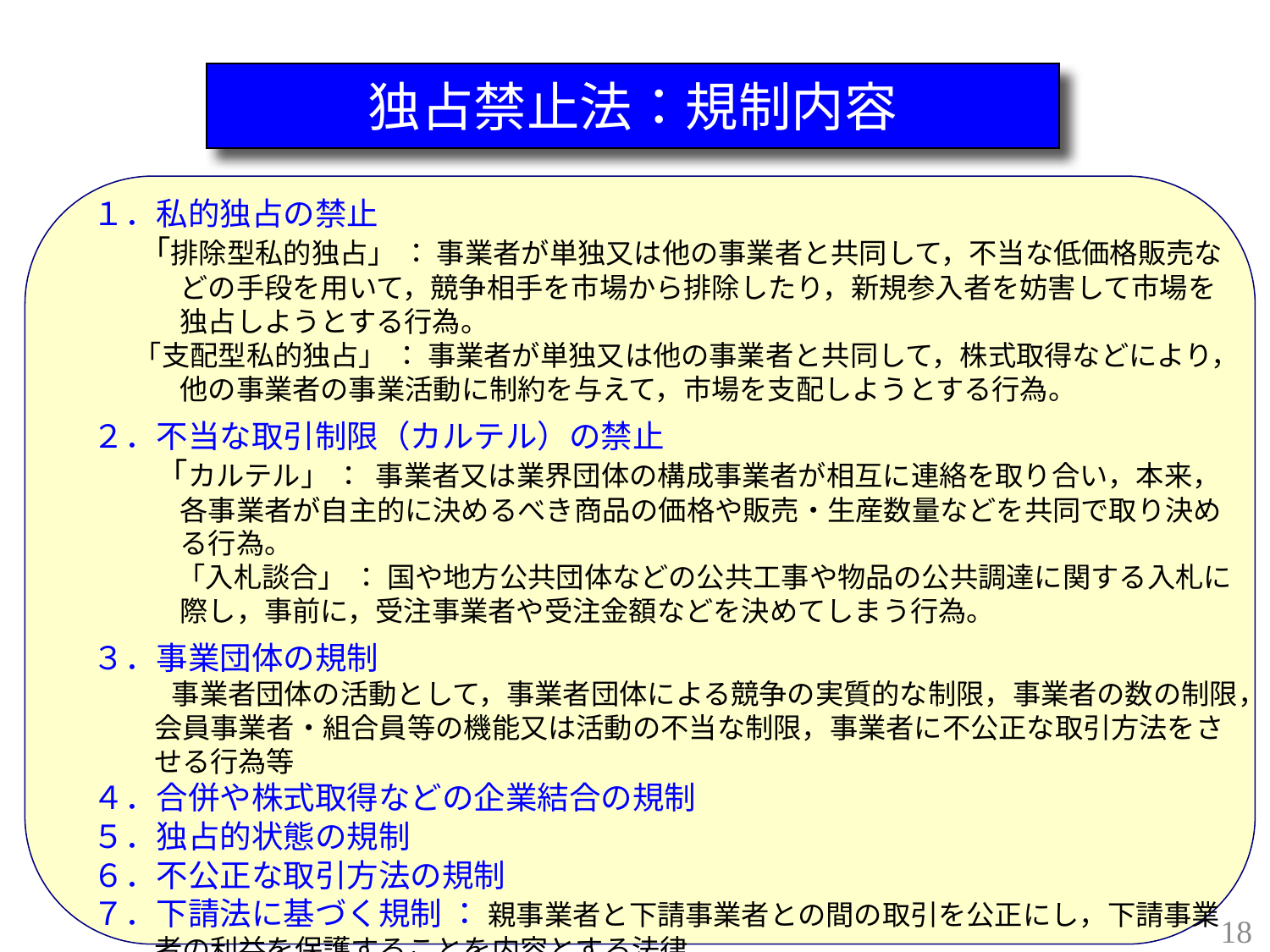

独占禁止法：規制内容

１．私的独占の禁止
　  「排除型私的独占」 ： 事業者が単独又は他の事業者と共同して，不当な低価格販売などの手段を用いて，競争相手を市場から排除したり，新規参入者を妨害して市場を独占しようとする行為。
　  「支配型私的独占」 ： 事業者が単独又は他の事業者と共同して，株式取得などにより，他の事業者の事業活動に制約を与えて，市場を支配しようとする行為。
２．不当な取引制限（カルテル）の禁止
　　「カルテル」 ：  事業者又は業界団体の構成事業者が相互に連絡を取り合い，本来，各事業者が自主的に決めるべき商品の価格や販売・生産数量などを共同で取り決める行為。
　　　「入札談合」 ： 国や地方公共団体などの公共工事や物品の公共調達に関する入札に際し，事前に，受注事業者や受注金額などを決めてしまう行為。
３．事業団体の規制
　事業者団体の活動として，事業者団体による競争の実質的な制限，事業者の数の制限，会員事業者・組合員等の機能又は活動の不当な制限，事業者に不公正な取引方法をさせる行為等
４．合併や株式取得などの企業結合の規制
５．独占的状態の規制
６．不公正な取引方法の規制
７．下請法に基づく規制 ： 親事業者と下請事業者との間の取引を公正にし，下請事業者の利益を保護することを内容とする法律
18